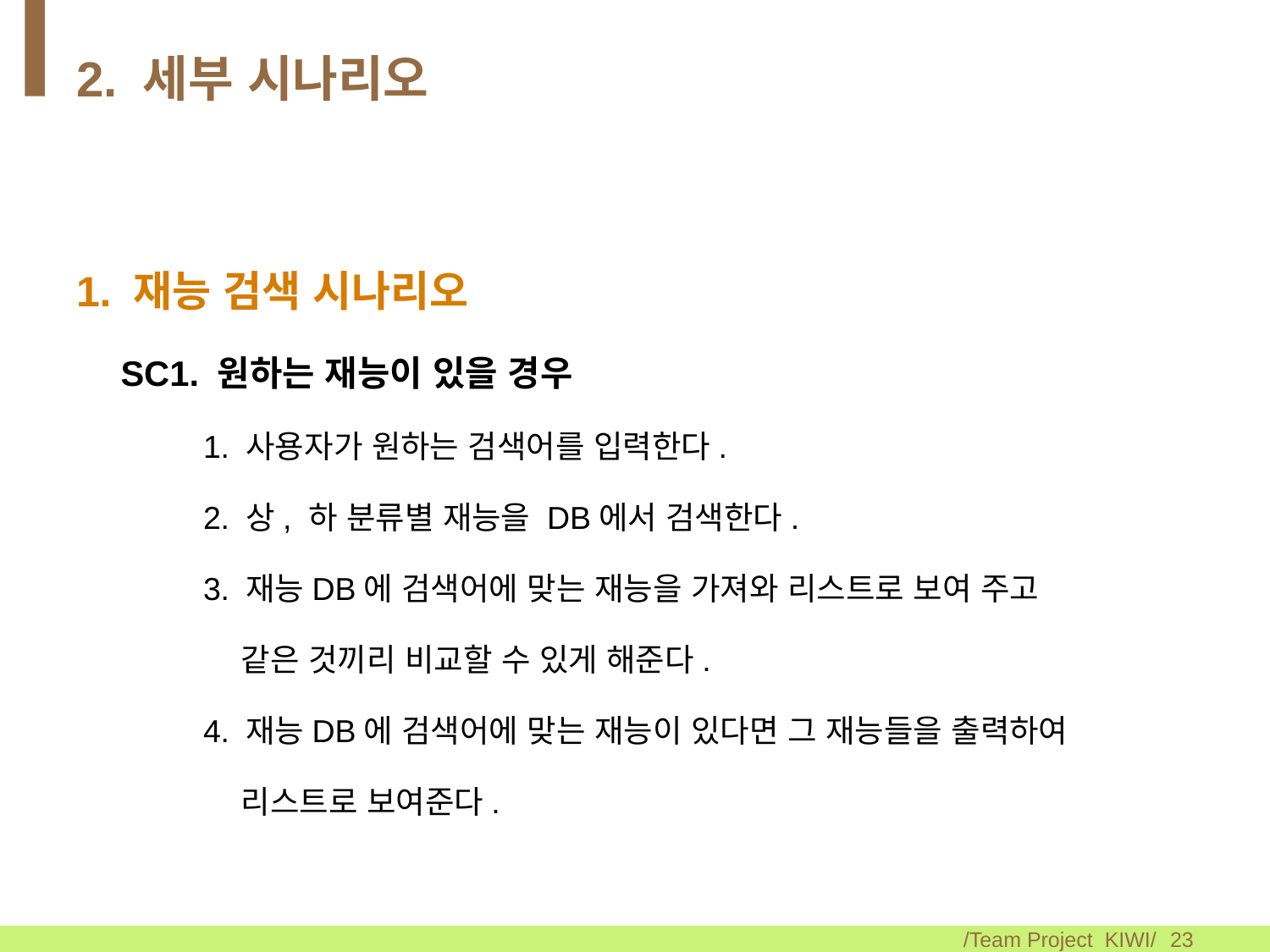

# 2. 세부 시나리오
1. 재능 검색 시나리오
     SC1. 원하는 재능이 있을 경우
	1. 사용자가 원하는 검색어를 입력한다.
	2. 상, 하 분류별 재능을 DB에서 검색한다.
	3. 재능DB에 검색어에 맞는 재능을 가져와 리스트로 보여 주고
같은 것끼리 비교할 수 있게 해준다.
	4. 재능DB에 검색어에 맞는 재능이 있다면 그 재능들을 출력하여
리스트로 보여준다.
/Team Project  KIWI/
23